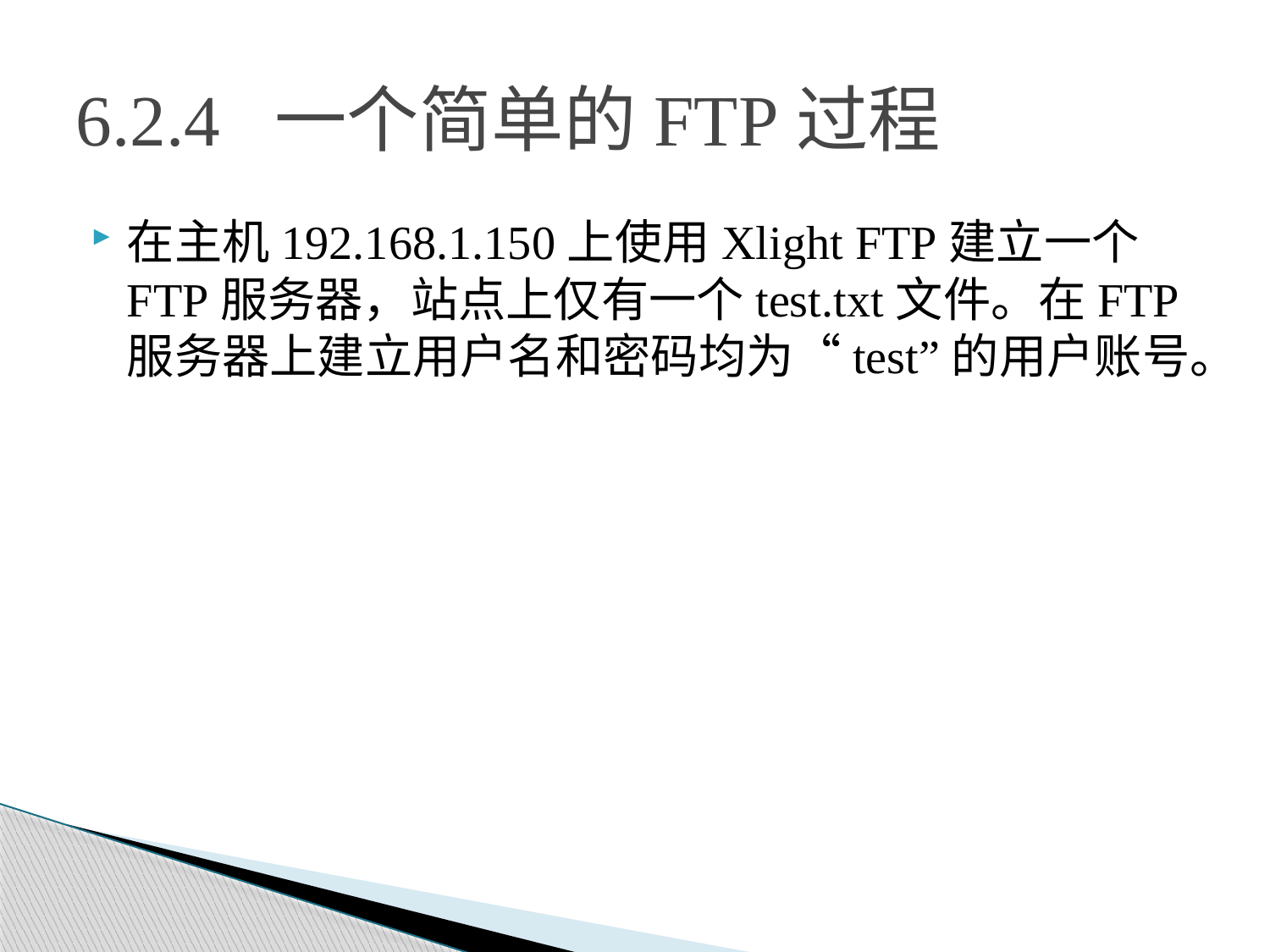

# 6.2.4  一个简单的FTP过程
在主机192.168.1.150上使用Xlight FTP建立一个FTP服务器，站点上仅有一个test.txt文件。在FTP服务器上建立用户名和密码均为“test”的用户账号。